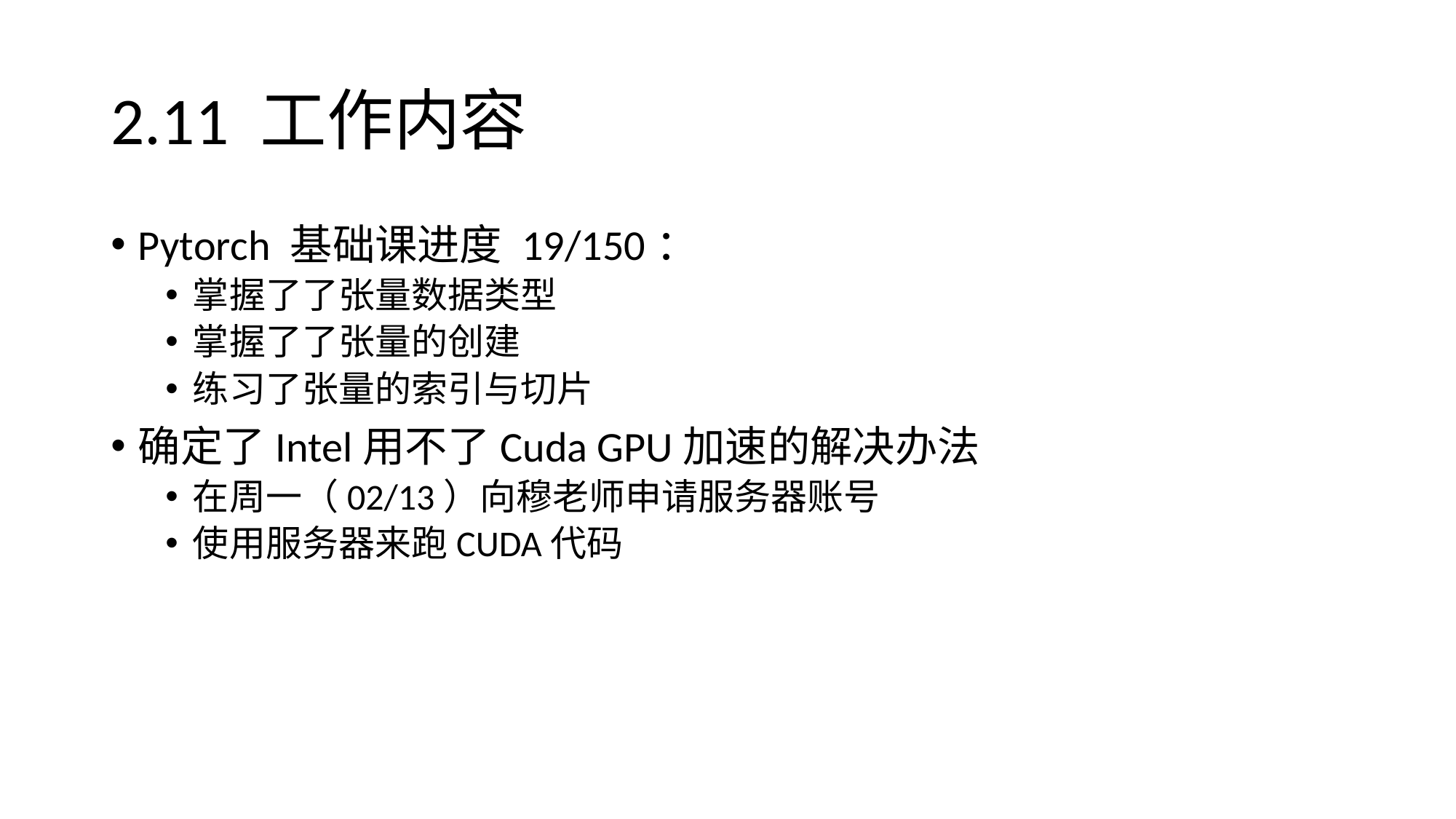

# 2.11 工作内容
Pytorch 基础课进度 19/150：
掌握了了张量数据类型
掌握了了张量的创建
练习了张量的索引与切片
确定了Intel用不了Cuda GPU加速的解决办法
在周一（02/13）向穆老师申请服务器账号
使用服务器来跑CUDA代码